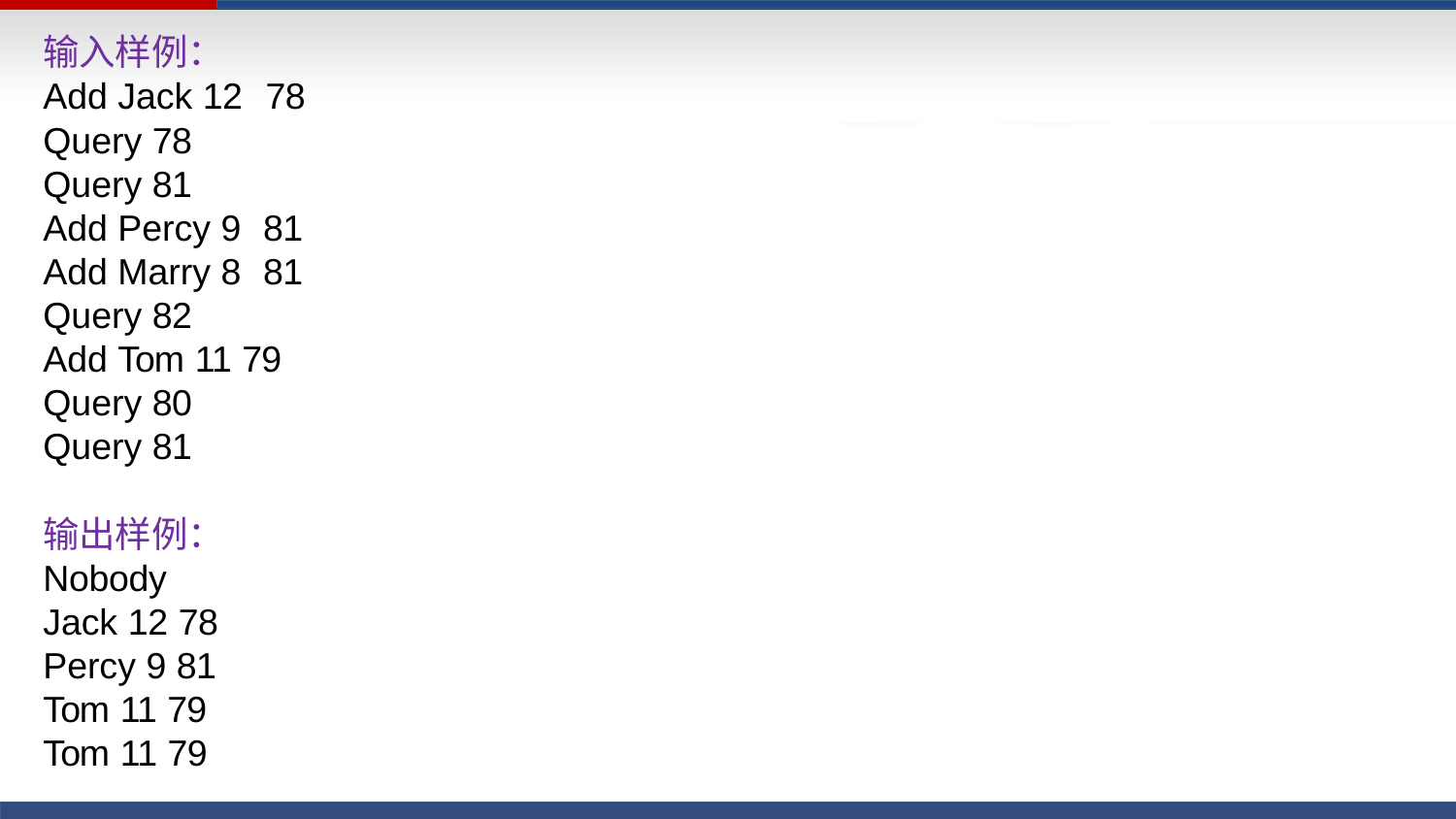

输入样例：
Add Jack 12	78
Query 78
Query 81
Add Percy 9	81
Add Marry 8	81
Query 82
Add Tom 11 79
Query 80
Query 81

输出样例： Nobody Jack 12 78
Percy 9 81
Tom 11 79
Tom 11 79